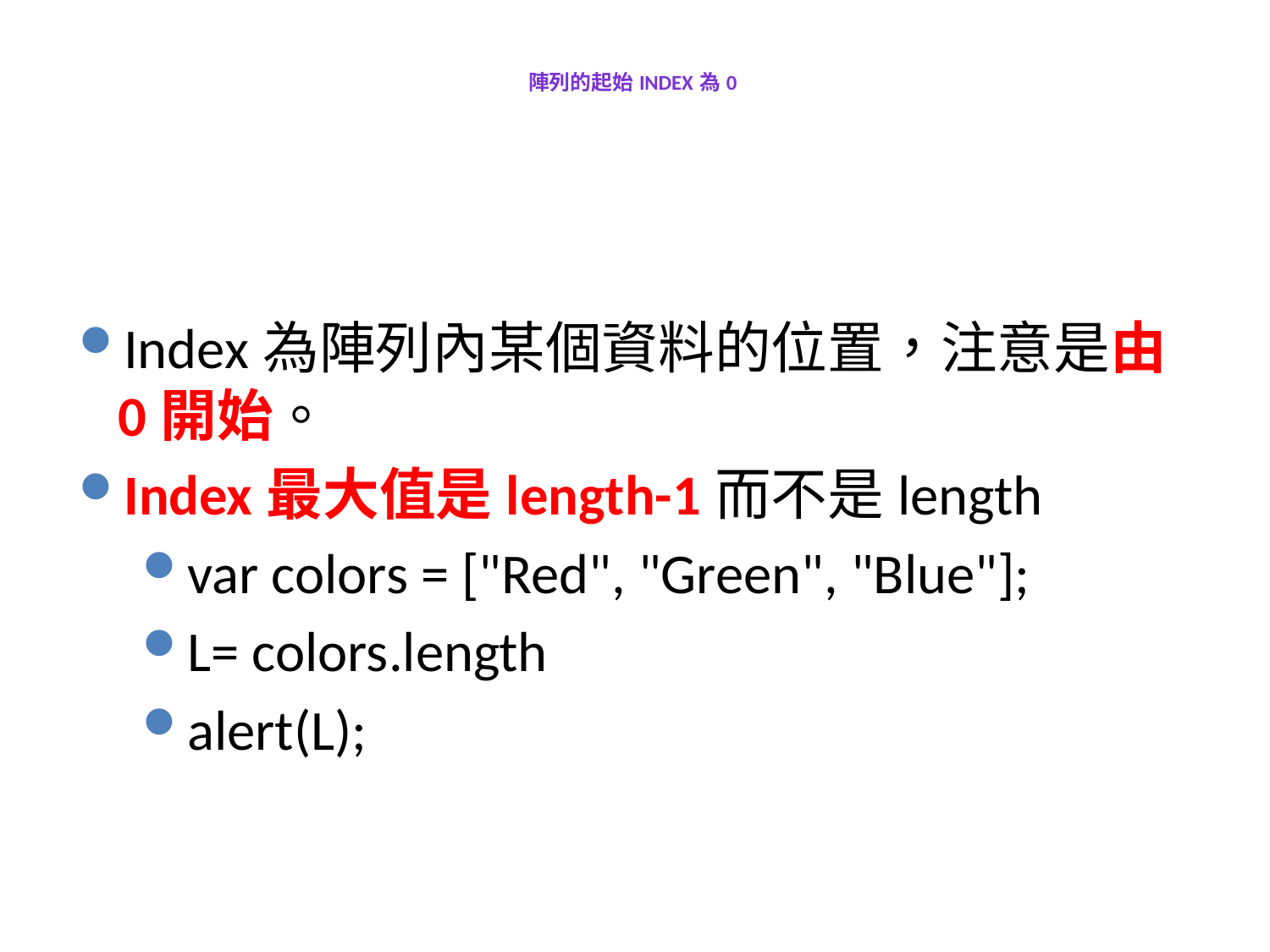

# 陣列的起始 index 為 0
Index為陣列內某個資料的位置，注意是由0開始。
Index最大值是length-1而不是length
var colors = ["Red", "Green", "Blue"];
L= colors.length
alert(L);